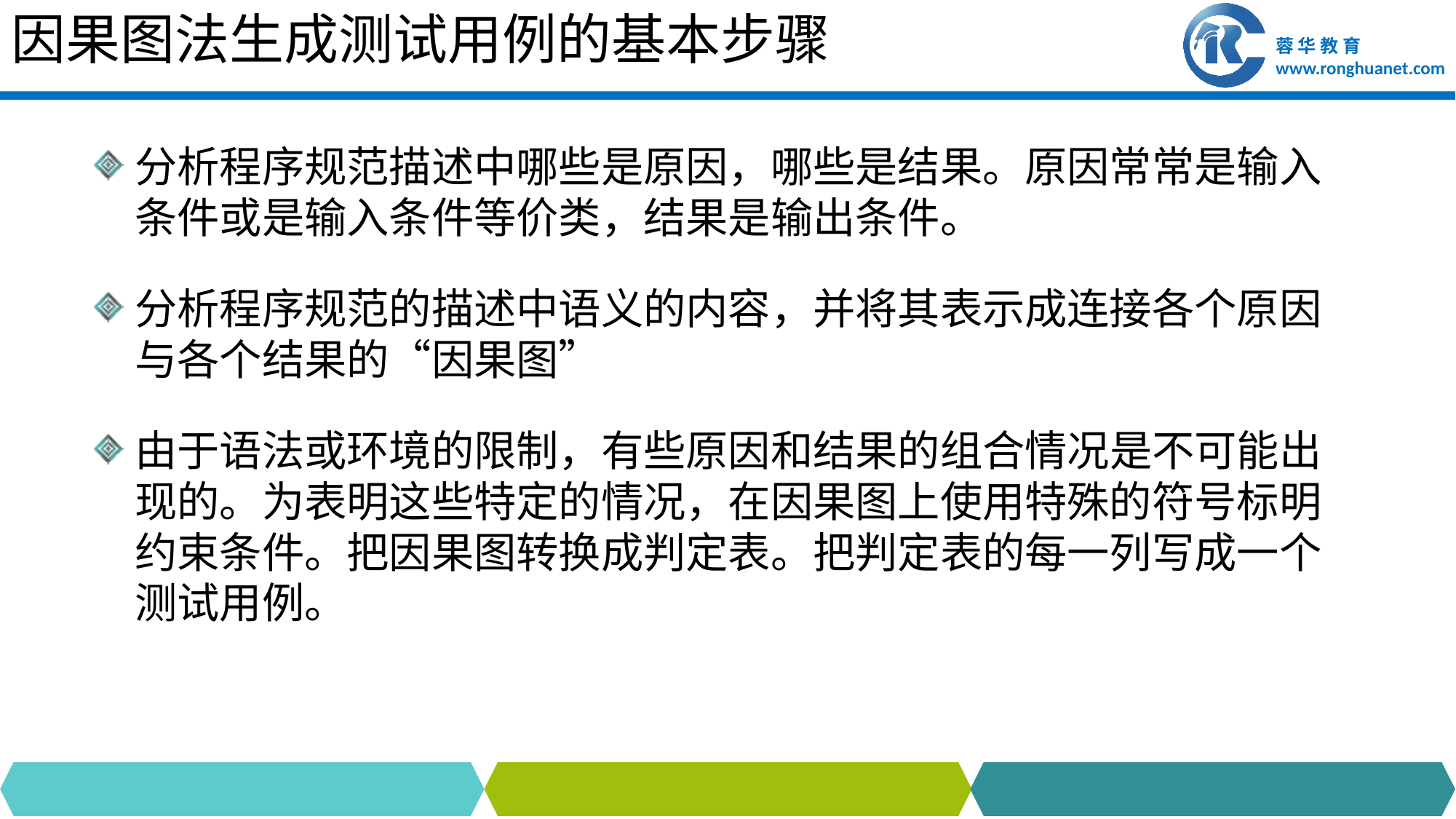

# 因果图法生成测试用例的基本步骤
分析程序规范描述中哪些是原因，哪些是结果。原因常常是输入条件或是输入条件等价类，结果是输出条件。

分析程序规范的描述中语义的内容，并将其表示成连接各个原因与各个结果的“因果图”

由于语法或环境的限制，有些原因和结果的组合情况是不可能出现的。为表明这些特定的情况，在因果图上使用特殊的符号标明约束条件。把因果图转换成判定表。把判定表的每一列写成一个测试用例。